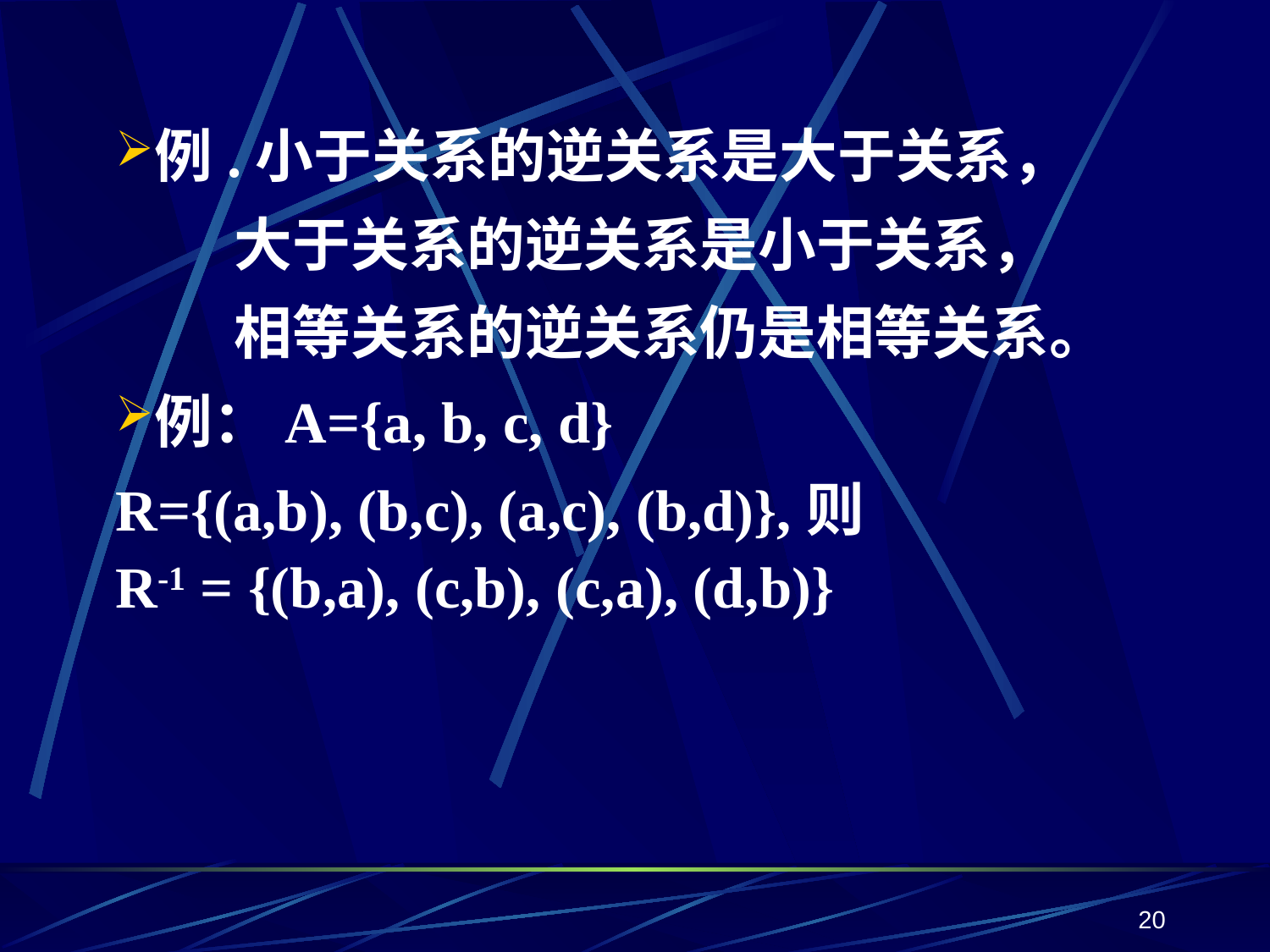

例.小于关系的逆关系是大于关系，
        大于关系的逆关系是小于关系，
        相等关系的逆关系仍是相等关系。
例：A={a, b, c, d}
R={(a,b), (b,c), (a,c), (b,d)},则
R-1 = {(b,a), (c,b), (c,a), (d,b)}

20